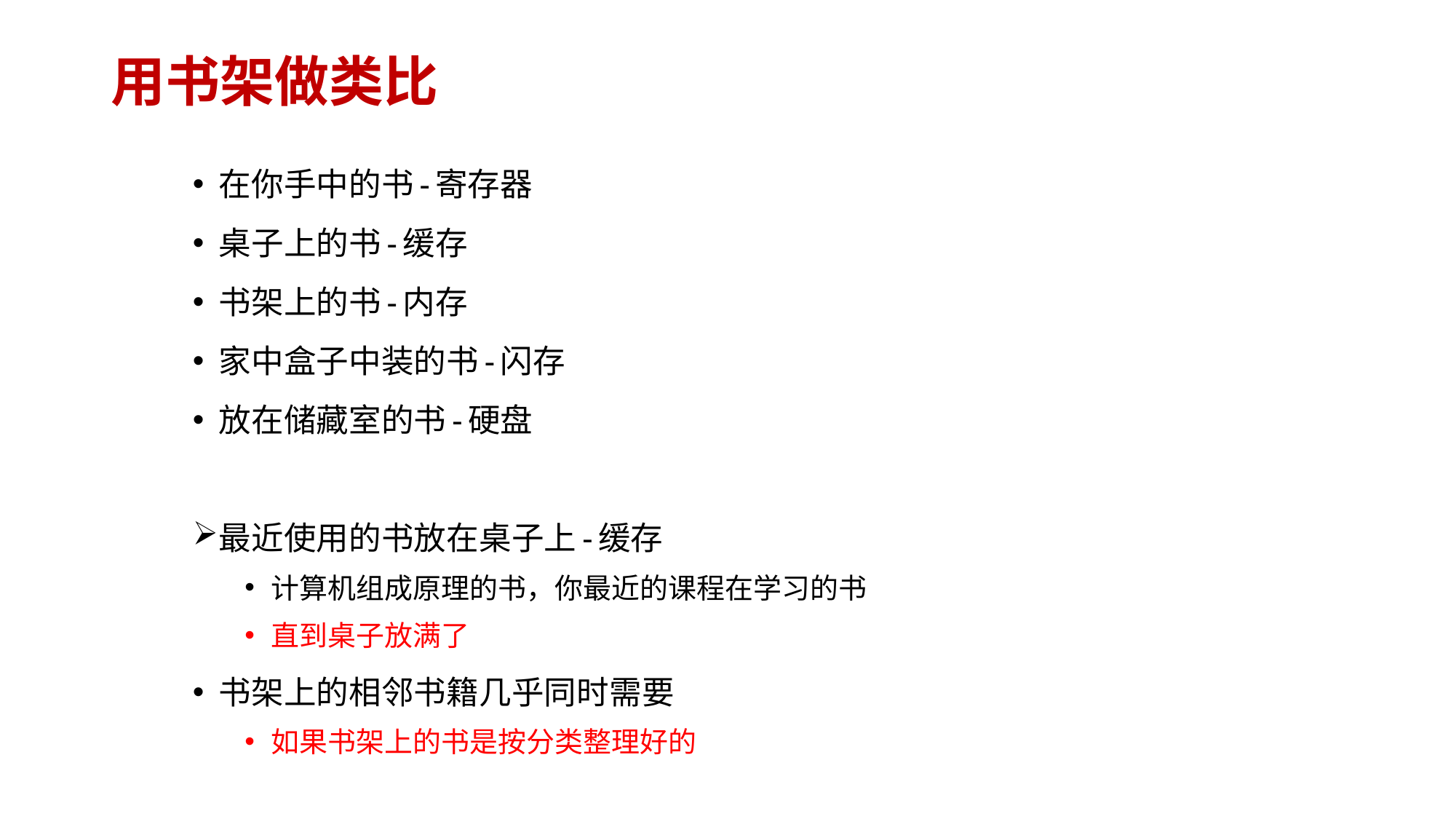

# 用书架做类比
在你手中的书-寄存器
桌子上的书-缓存
书架上的书-内存
家中盒子中装的书-闪存
放在储藏室的书-硬盘

最近使用的书放在桌子上-缓存
计算机组成原理的书，你最近的课程在学习的书
直到桌子放满了
书架上的相邻书籍几乎同时需要
如果书架上的书是按分类整理好的